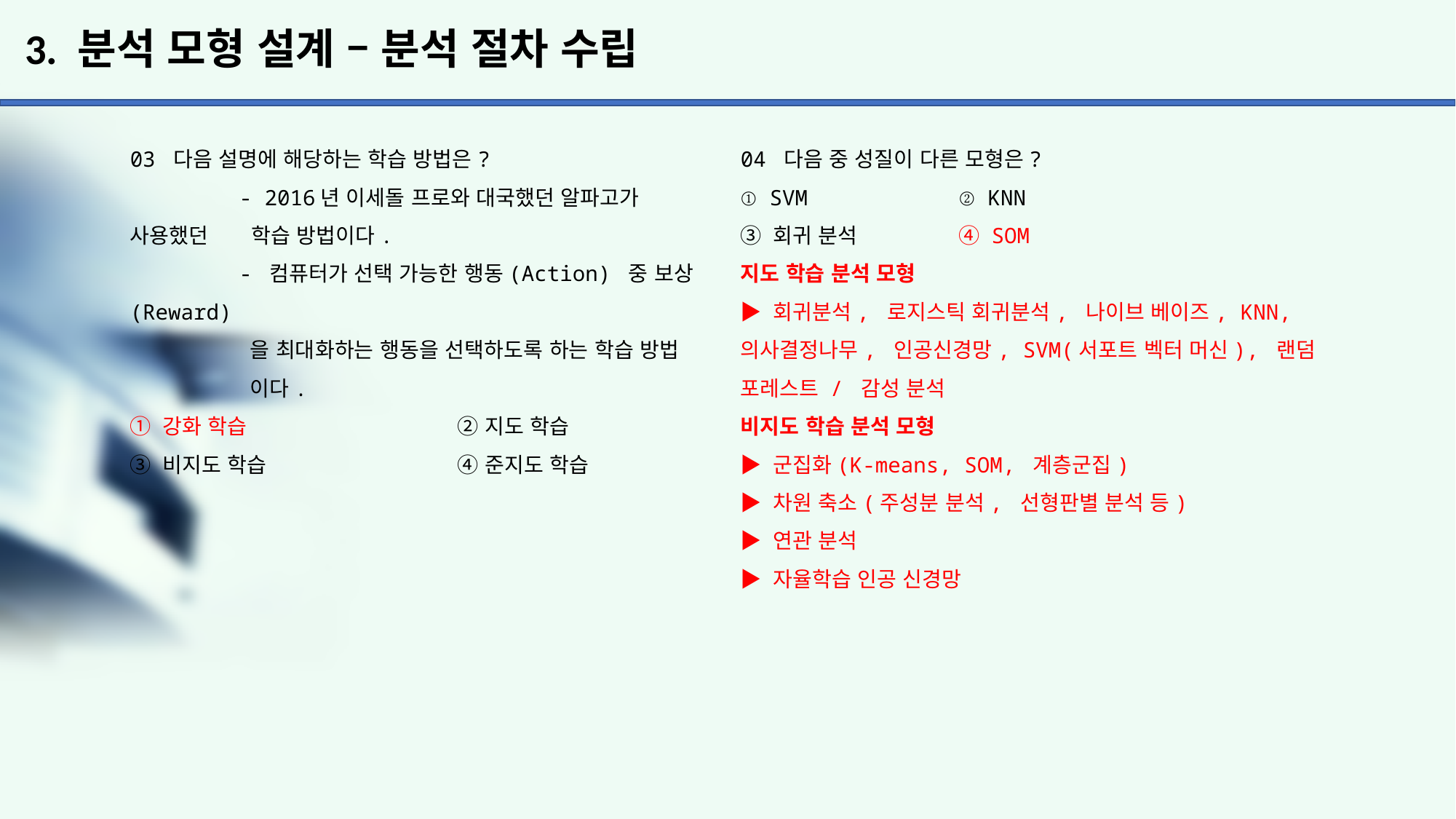

# 3. 분석 모형 설계 – 분석 절차 수립
03 다음 설명에 해당하는 학습 방법은?
	- 2016년 이세돌 프로와 대국했던 알파고가 사용했던 	  학습 방법이다.
	- 컴퓨터가 선택 가능한 행동(Action) 중 보상(Reward)
	 을 최대화하는 행동을 선택하도록 하는 학습 방법
	 이다.
① 강화 학습 		② 지도 학습
③ 비지도 학습		④ 준지도 학습
04 다음 중 성질이 다른 모형은?
① SVM		② KNN
③ 회귀 분석	④ SOM
지도 학습 분석 모형
▶ 회귀분석, 로지스틱 회귀분석, 나이브 베이즈, KNN, 의사결정나무, 인공신경망, SVM(서포트 벡터 머신), 랜덤 포레스트 / 감성 분석
비지도 학습 분석 모형
▶ 군집화(K-means, SOM, 계층군집)
▶ 차원 축소(주성분 분석, 선형판별 분석 등)
▶ 연관 분석
▶ 자율학습 인공 신경망